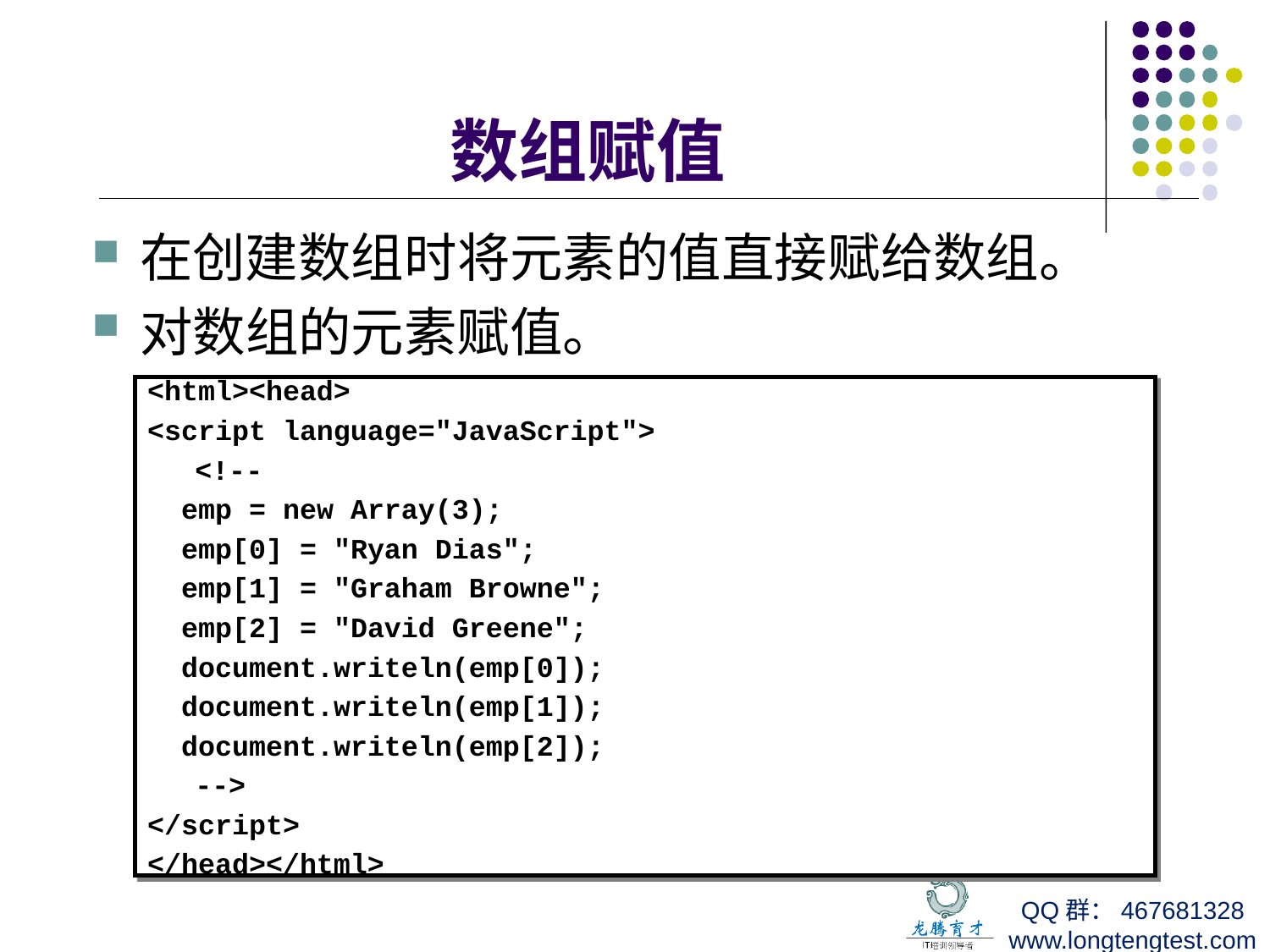

# 数组赋值
在创建数组时将元素的值直接赋给数组。
对数组的元素赋值。
<html><head>
<script language="JavaScript">
	<!--
  emp = new Array(3);
  emp[0] = "Ryan Dias";
  emp[1] = "Graham Browne";
  emp[2] = "David Greene";
  document.writeln(emp[0]);
  document.writeln(emp[1]);
  document.writeln(emp[2]);
	-->
</script>
</head></html>